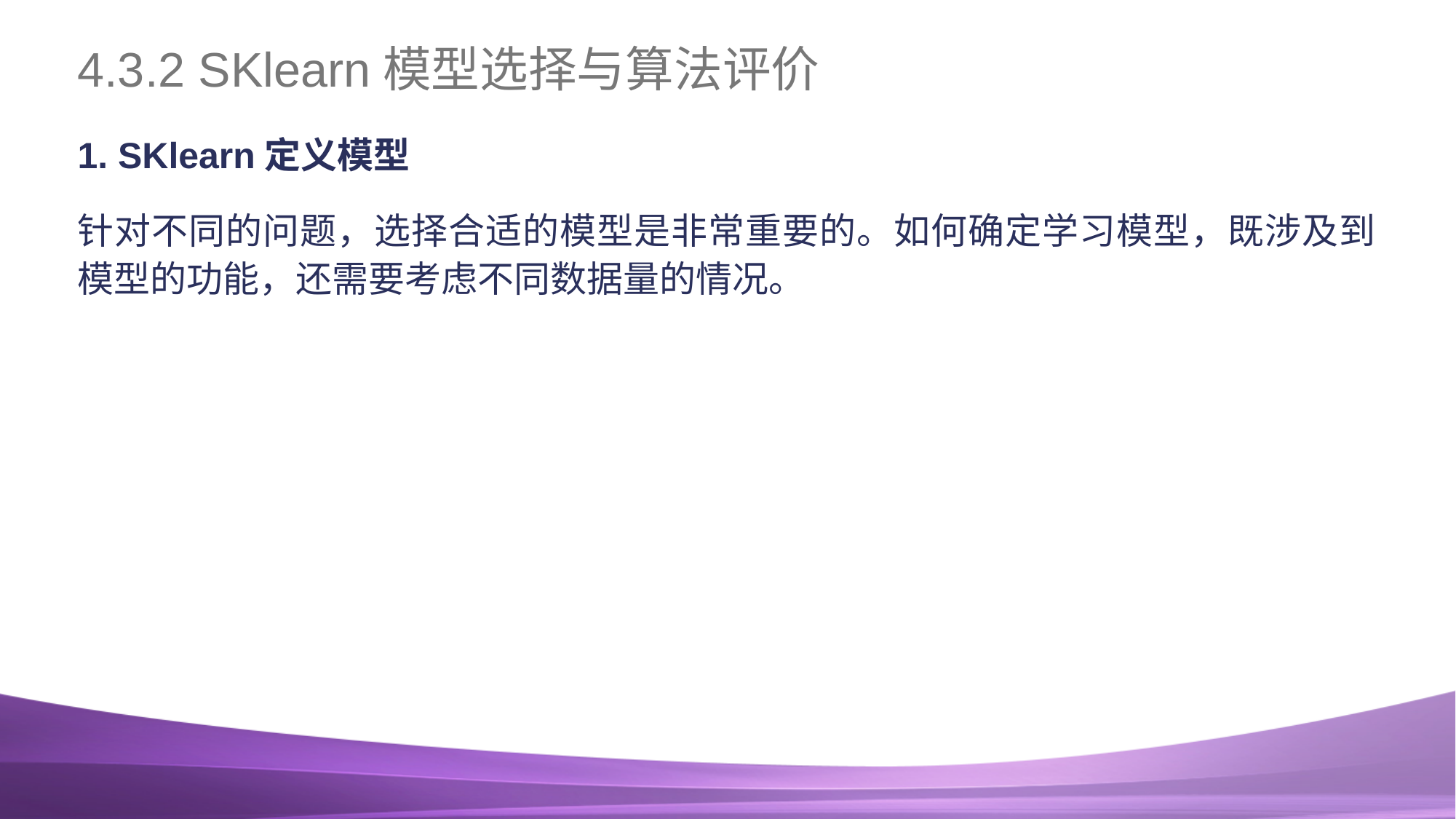

# 4.3.2 SKlearn模型选择与算法评价
1. SKlearn定义模型
针对不同的问题，选择合适的模型是非常重要的。如何确定学习模型，既涉及到模型的功能，还需要考虑不同数据量的情况。